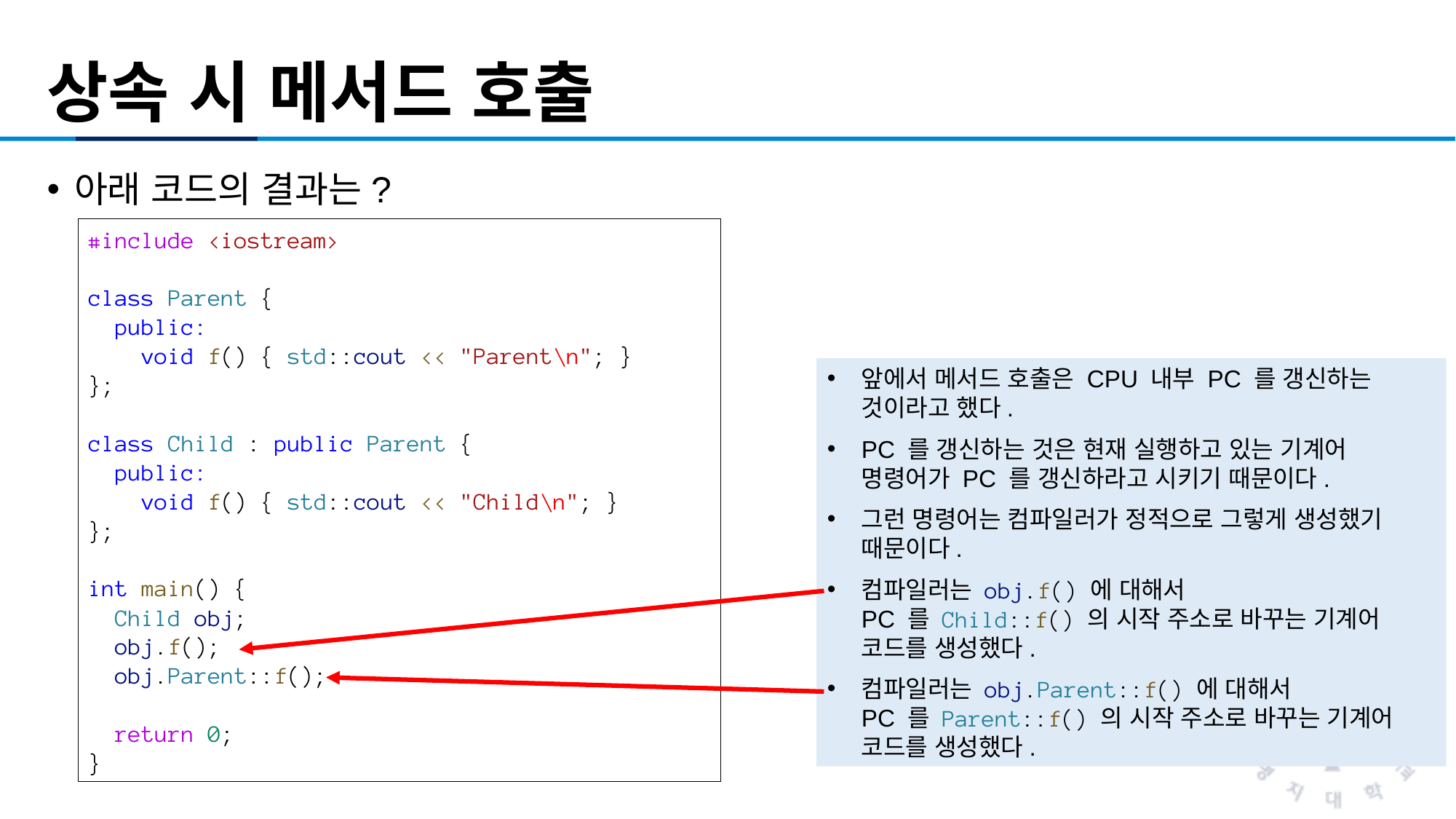

# 상속 시 메서드 호출
아래 코드의 결과는?
#include <iostream>
class Parent {
  public:
    void f() { std::cout << "Parent\n"; }
};
class Child : public Parent {
  public:
    void f() { std::cout << "Child\n"; }
};
int main() {
  Child obj;
  obj.f();
  obj.Parent::f();
  return 0;
}
앞에서 메서드 호출은 CPU 내부 PC 를 갱신하는 것이라고 했다.
PC 를 갱신하는 것은 현재 실행하고 있는 기계어 명령어가 PC 를 갱신하라고 시키기 때문이다.
그런 명령어는 컴파일러가 정적으로 그렇게 생성했기 때문이다.
컴파일러는 obj.f() 에 대해서
PC 를 Child::f() 의 시작 주소로 바꾸는 기계어 코드를 생성했다.
컴파일러는 obj.Parent::f() 에 대해서
PC 를 Parent::f() 의 시작 주소로 바꾸는 기계어 코드를 생성했다.